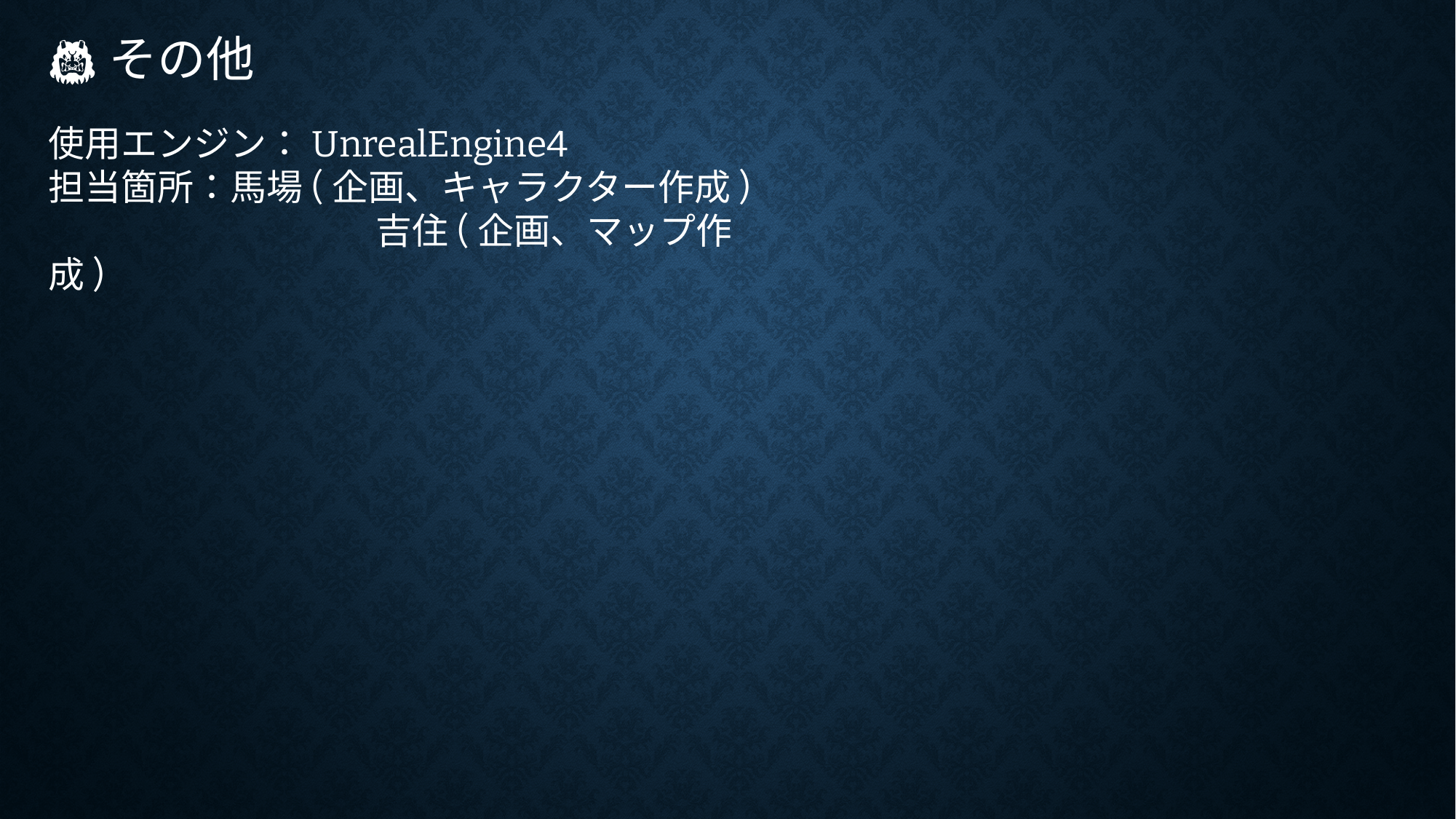

👹その他
使用エンジン：UnrealEngine4
担当箇所：馬場(企画、キャラクター作成)
			吉住(企画、マップ作成)